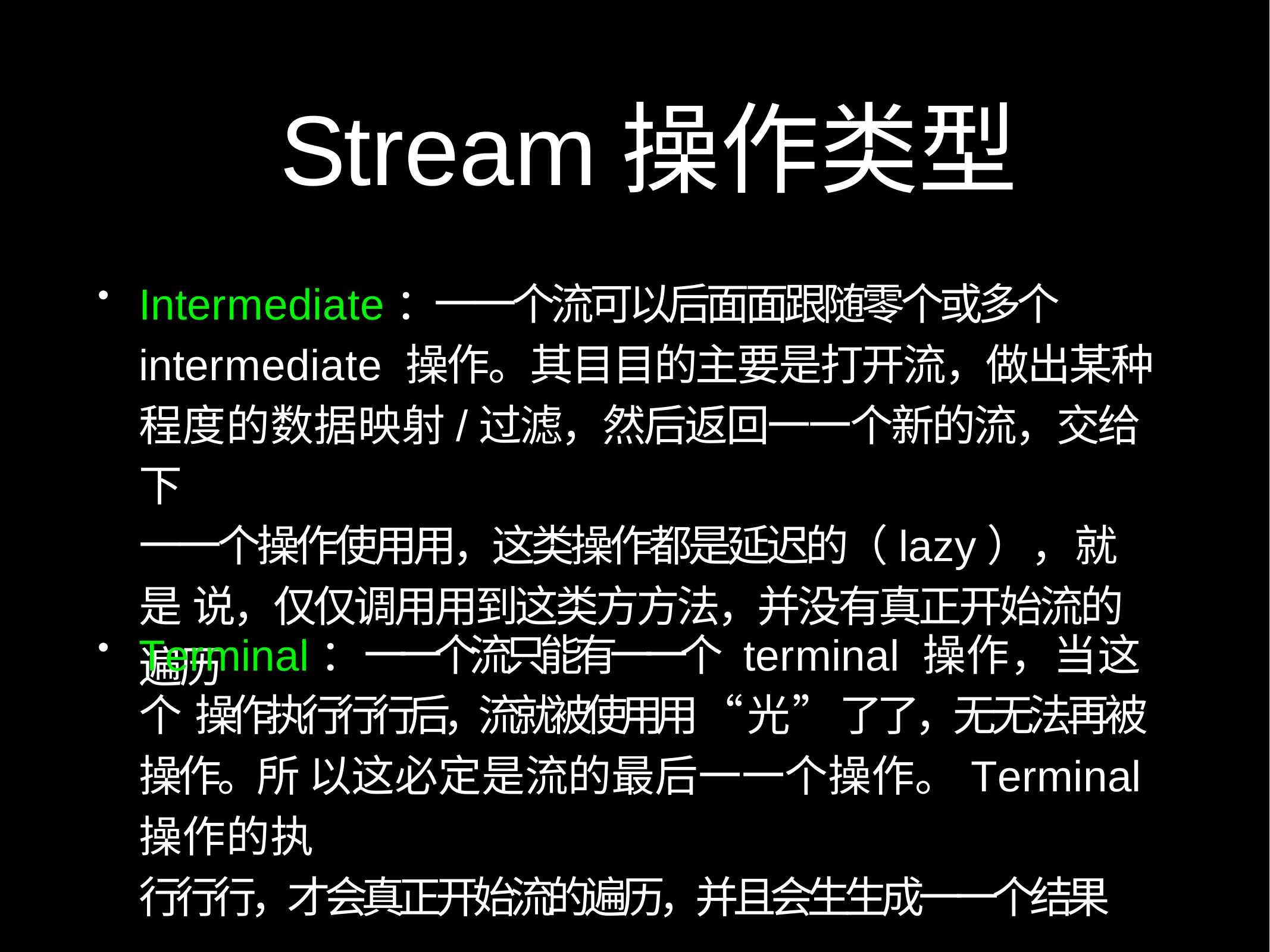

# Stream操作类型
Intermediate：⼀一个流可以后⾯面跟随零个或多个 intermediate 操作。其⽬目的主要是打开流，做出某种 程度的数据映射/过滤，然后返回⼀一个新的流，交给下
⼀一个操作使⽤用，这类操作都是延迟的（lazy），就是 说，仅仅调⽤用到这类⽅方法，并没有真正开始流的遍历
•
Terminal：⼀一个流只能有⼀一个 terminal 操作，当这个 操作执⾏行行后，流就被使⽤用“光”了了，⽆无法再被操作。所 以这必定是流的最后⼀一个操作。Terminal 操作的执
⾏行行，才会真正开始流的遍历，并且会⽣生成⼀一个结果
•